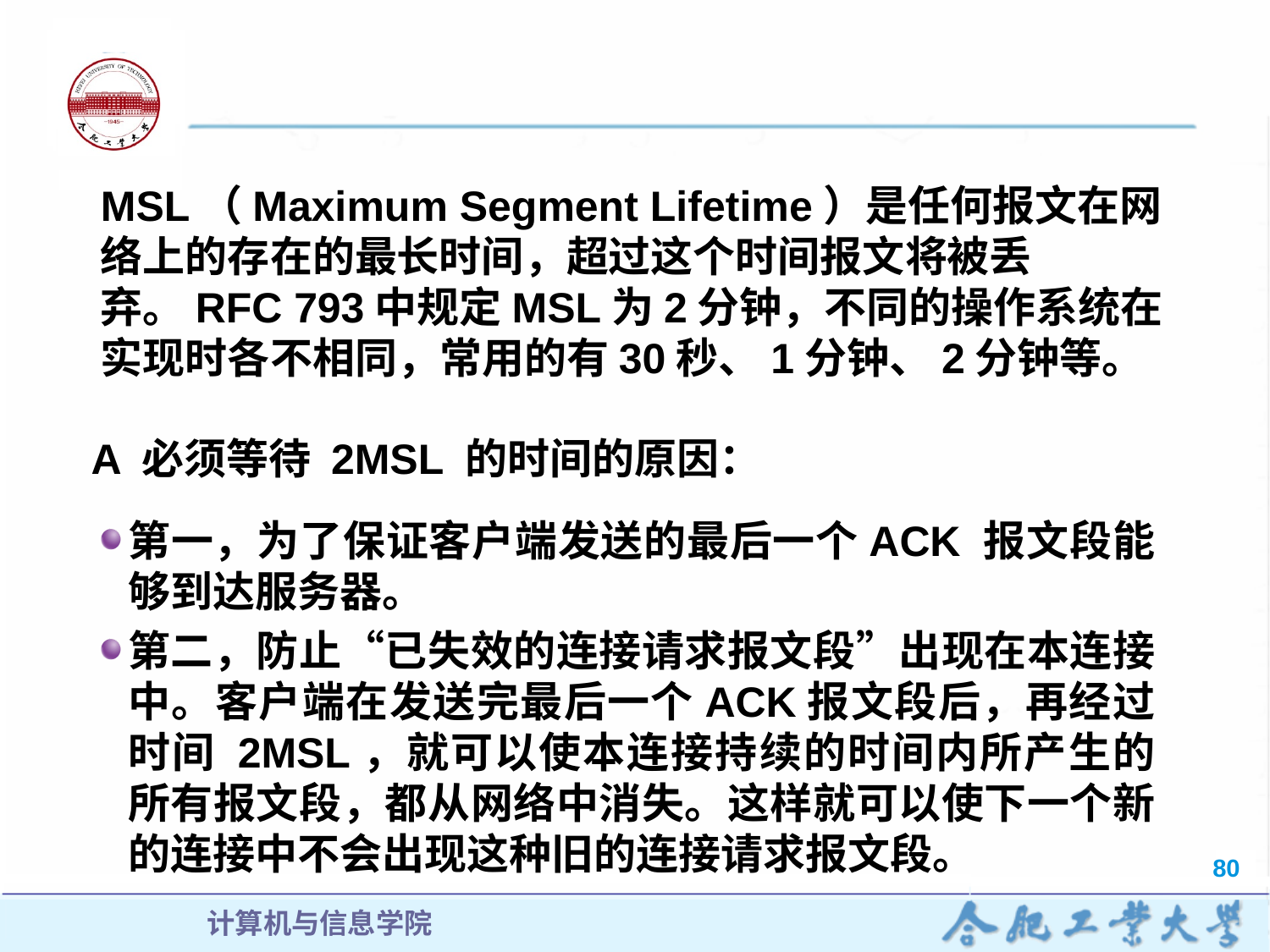

MSL（Maximum Segment Lifetime）是任何报文在网络上的存在的最长时间，超过这个时间报文将被丢弃。RFC 793中规定MSL为2分钟，不同的操作系统在实现时各不相同，常用的有30秒、1分钟、2分钟等。
A 必须等待 2MSL 的时间的原因：
第一，为了保证客户端发送的最后一个ACK 报文段能够到达服务器。
第二，防止“已失效的连接请求报文段”出现在本连接中。客户端在发送完最后一个ACK报文段后，再经过时间 2MSL，就可以使本连接持续的时间内所产生的所有报文段，都从网络中消失。这样就可以使下一个新的连接中不会出现这种旧的连接请求报文段。